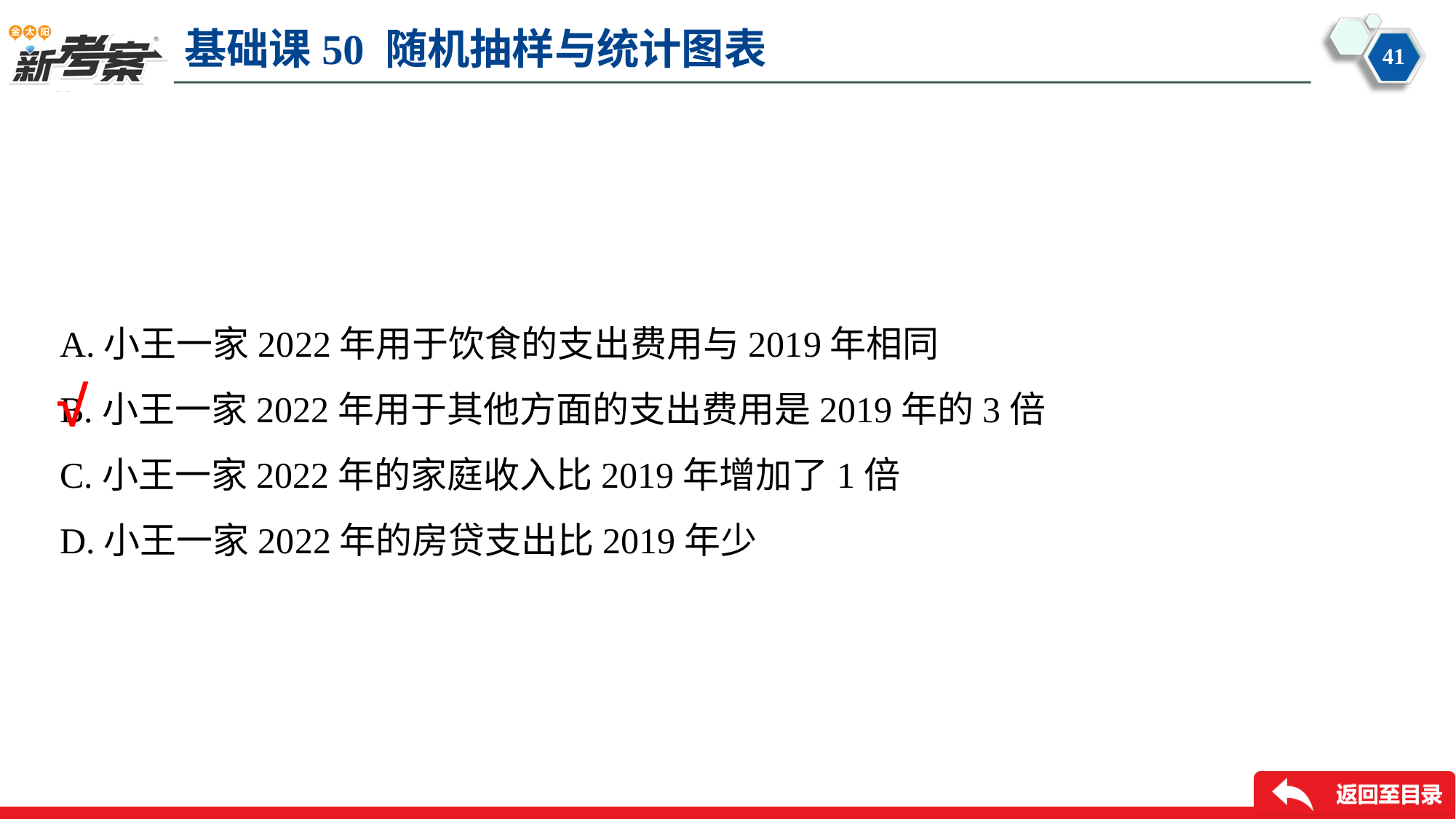

A.小王一家2022年用于饮食的支出费用与2019年相同
B.小王一家2022年用于其他方面的支出费用是2019年的3倍
C.小王一家2022年的家庭收入比2019年增加了1倍
D.小王一家2022年的房贷支出比2019年少
√